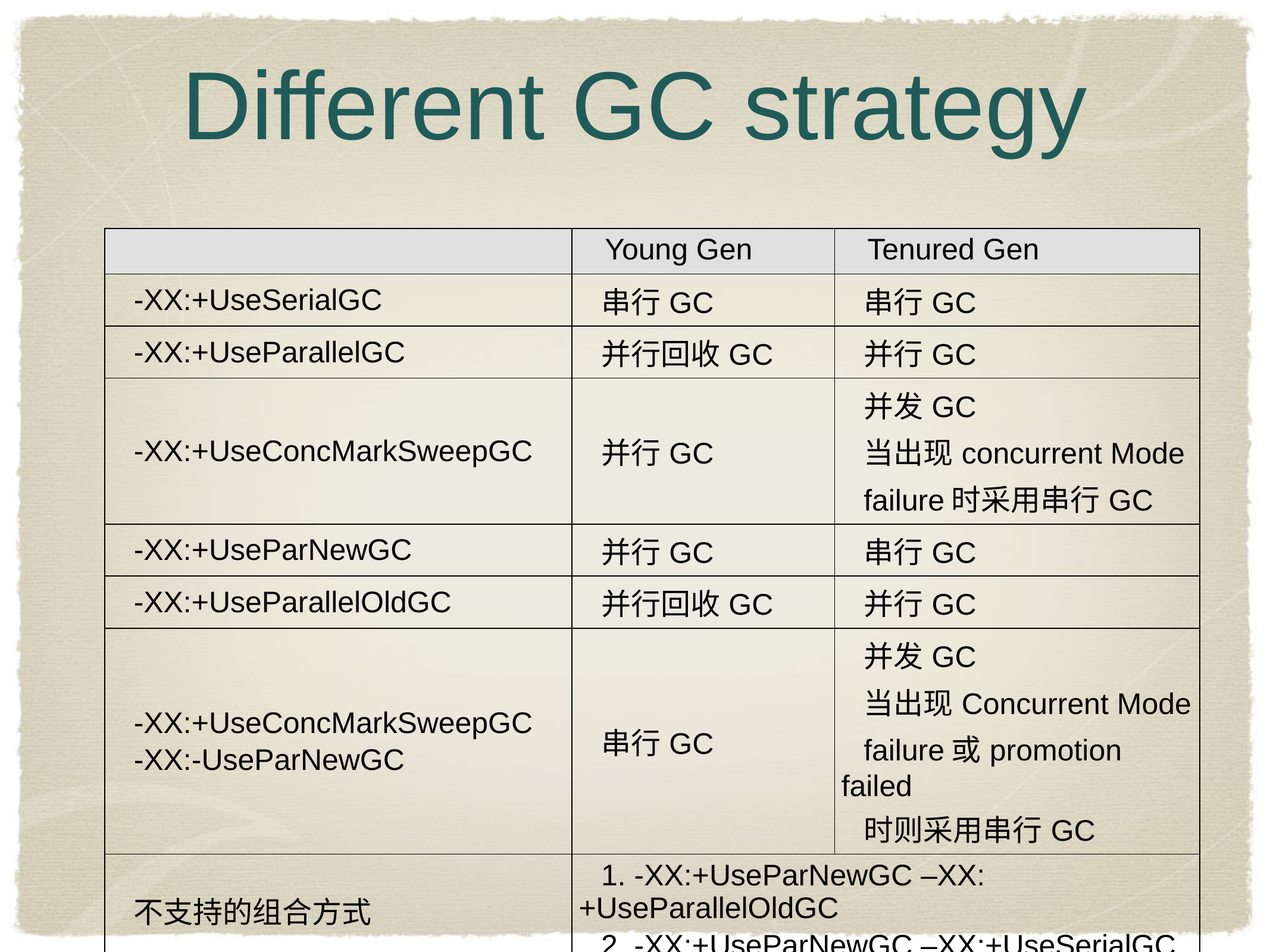

# Different GC strategy
|  | Young Gen | Tenured Gen |
| --- | --- | --- |
| -XX:+UseSerialGC | 串行GC | 串行GC |
| -XX:+UseParallelGC | 并行回收GC | 并行GC |
| -XX:+UseConcMarkSweepGC | 并行GC | 并发GC 当出现concurrent Mode failure时采用串行GC |
| -XX:+UseParNewGC | 并行GC | 串行GC |
| -XX:+UseParallelOldGC | 并行回收GC | 并行GC |
| -XX:+UseConcMarkSweepGC -XX:-UseParNewGC | 串行GC | 并发GC 当出现Concurrent Mode failure或promotion failed 时则采用串行GC |
| 不支持的组合方式 | 1. -XX:+UseParNewGC –XX:+UseParallelOldGC 2. -XX:+UseParNewGC –XX:+UseSerialGC |  |